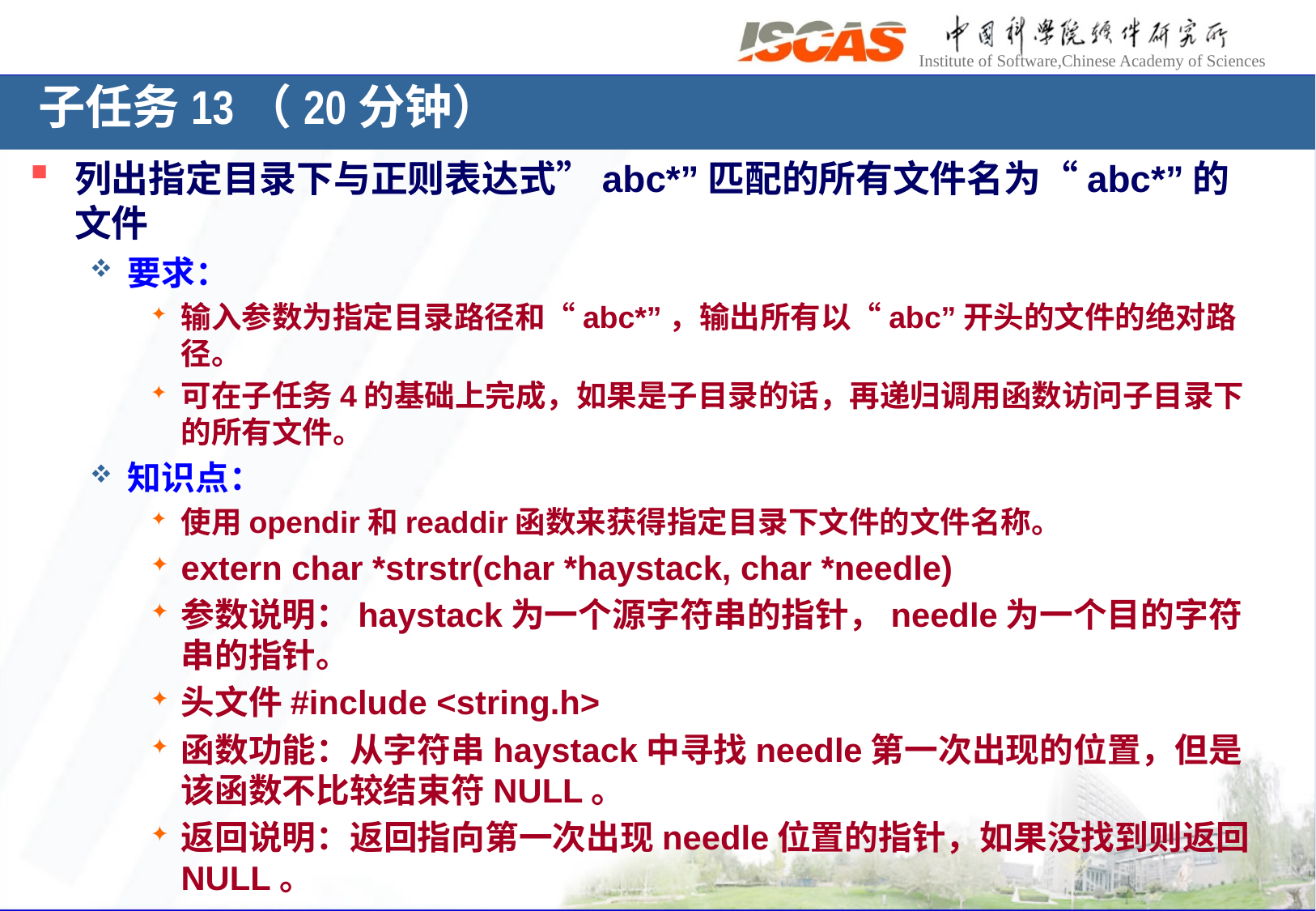

子任务13（20分钟）
列出指定目录下与正则表达式”abc*”匹配的所有文件名为“abc*”的文件
要求：
输入参数为指定目录路径和“abc*”，输出所有以“abc”开头的文件的绝对路径。
可在子任务4的基础上完成，如果是子目录的话，再递归调用函数访问子目录下的所有文件。
知识点：
使用opendir和readdir函数来获得指定目录下文件的文件名称。
extern char *strstr(char *haystack, char *needle)
参数说明：haystack为一个源字符串的指针，needle为一个目的字符串的指针。
头文件#include <string.h>
函数功能：从字符串haystack中寻找needle第一次出现的位置，但是该函数不比较结束符NULL。
返回说明：返回指向第一次出现needle位置的指针，如果没找到则返回NULL。